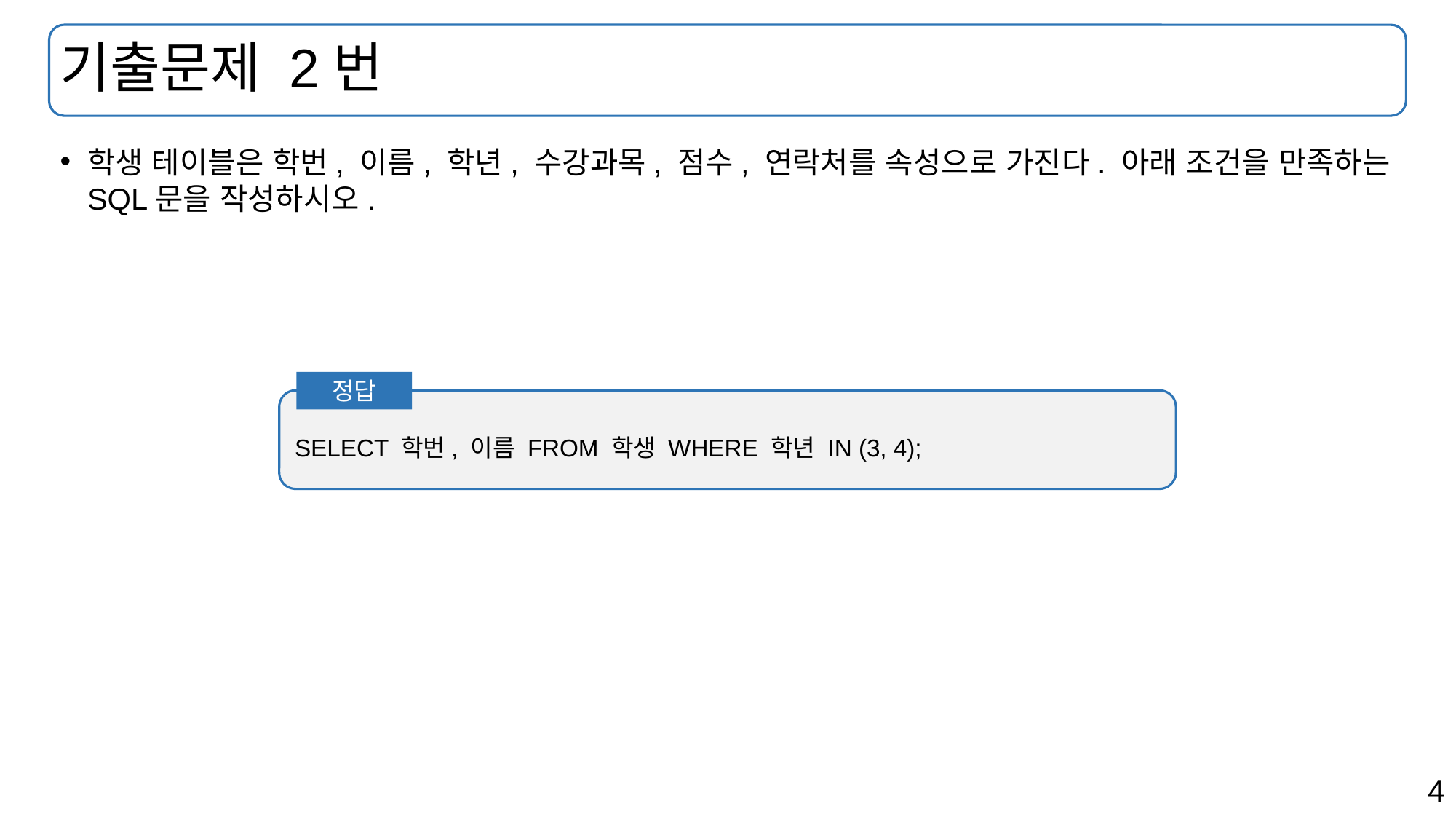

# 기출문제 2번
학생 테이블은 학번, 이름, 학년, 수강과목, 점수, 연락처를 속성으로 가진다. 아래 조건을 만족하는 SQL문을 작성하시오.
정답
SELECT 학번, 이름 FROM 학생 WHERE 학년 IN (3, 4);